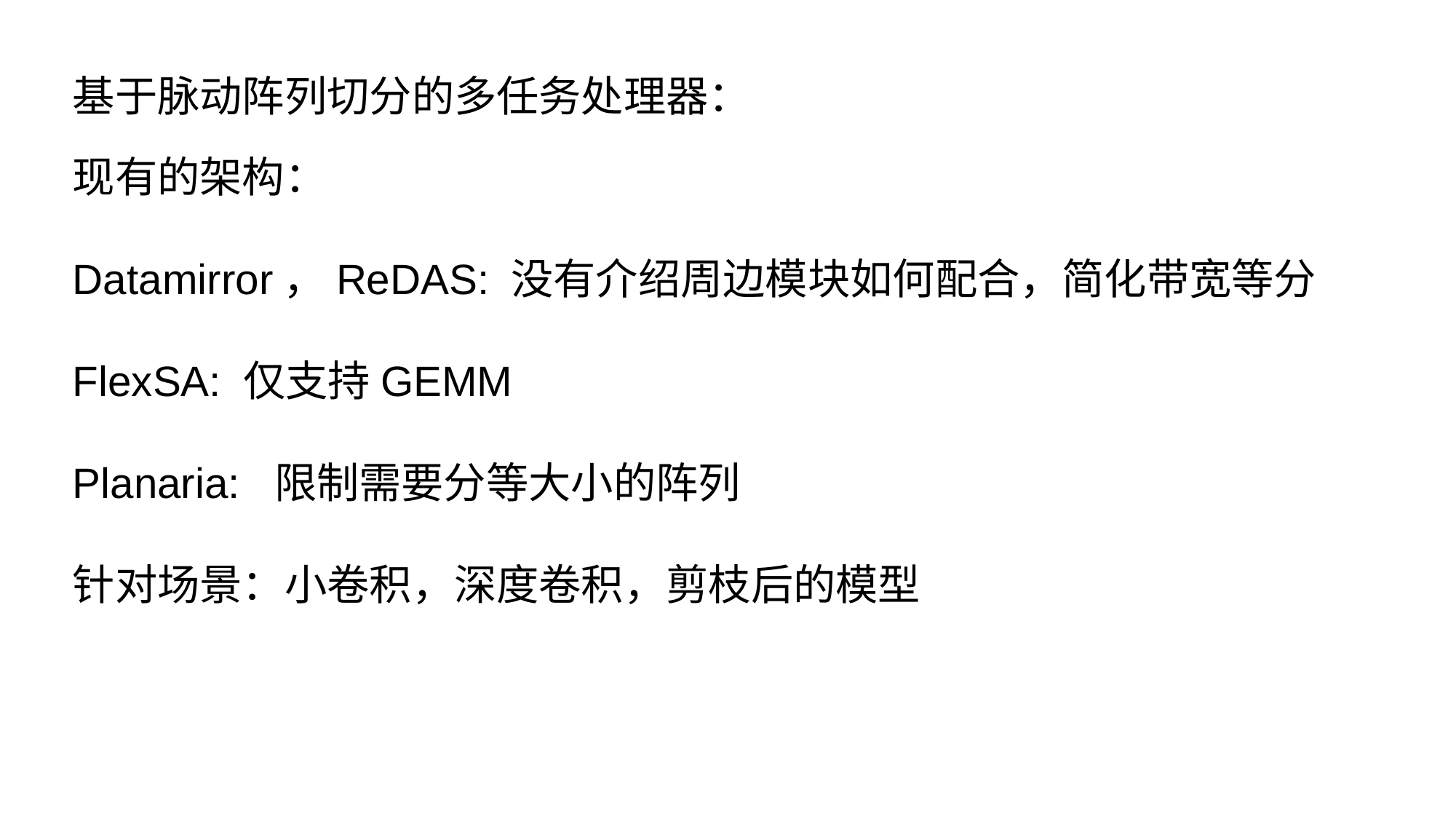

基于脉动阵列切分的多任务处理器：
现有的架构：

Datamirror，ReDAS: 没有介绍周边模块如何配合，简化带宽等分

FlexSA: 仅支持GEMM

Planaria:  限制需要分等大小的阵列

针对场景：小卷积，深度卷积，剪枝后的模型